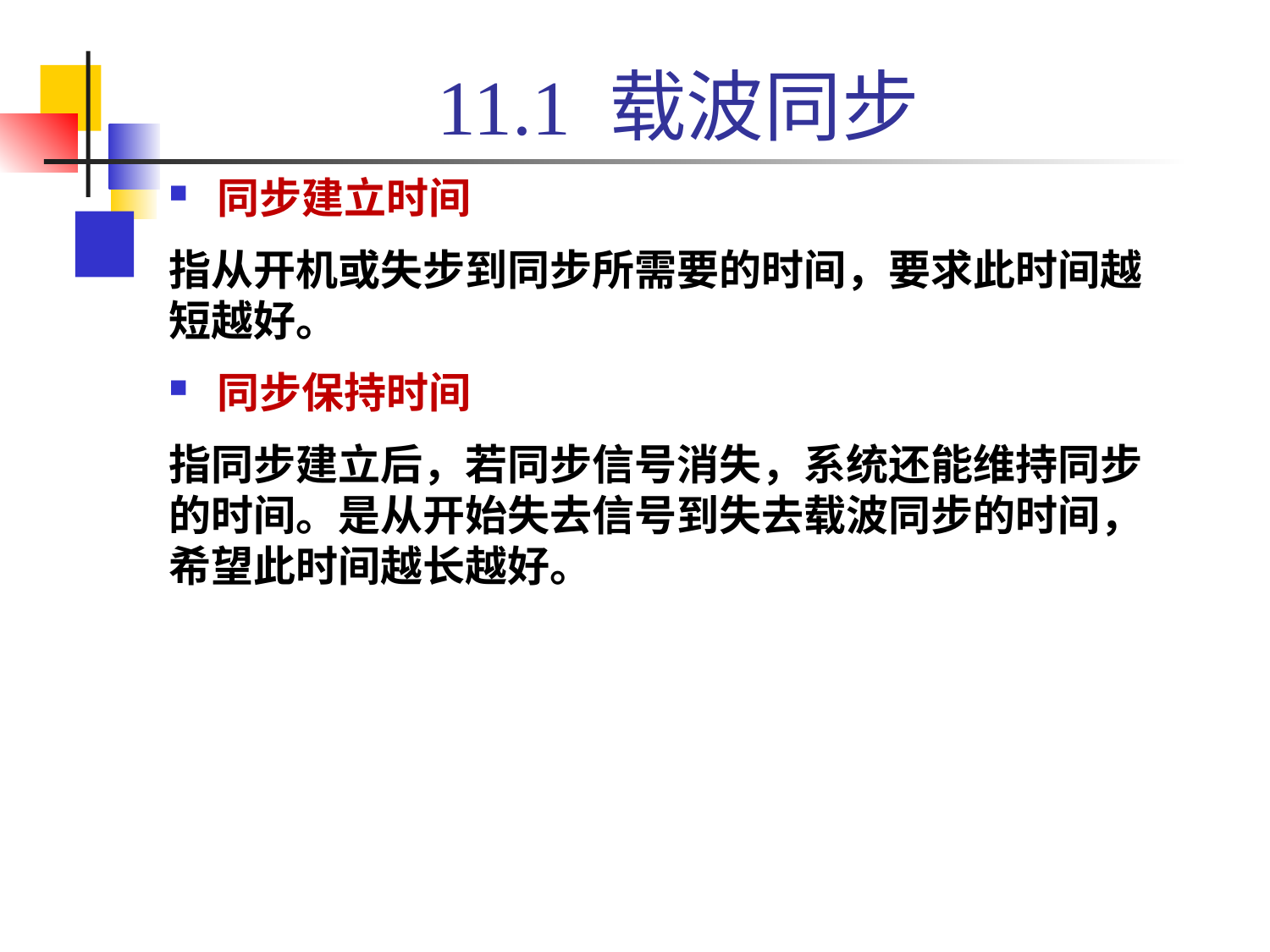

11.1 载波同步
同步建立时间
指从开机或失步到同步所需要的时间，要求此时间越短越好。
同步保持时间
指同步建立后，若同步信号消失，系统还能维持同步的时间。是从开始失去信号到失去载波同步的时间，希望此时间越长越好。